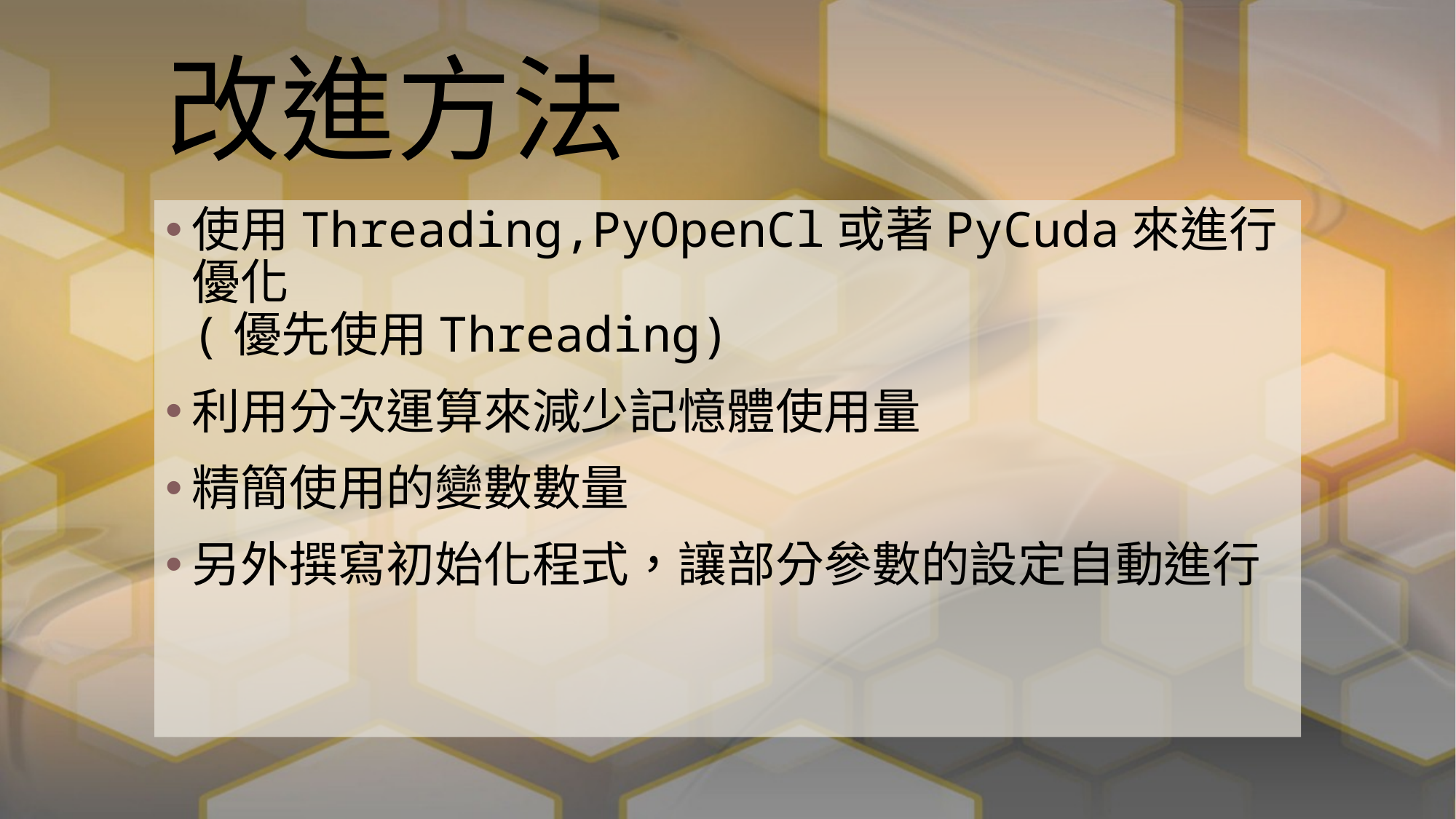

# 改進方法
使用Threading,PyOpenCl或著PyCuda來進行優化
(優先使用Threading)
利用分次運算來減少記憶體使用量
精簡使用的變數數量
另外撰寫初始化程式，讓部分參數的設定自動進行